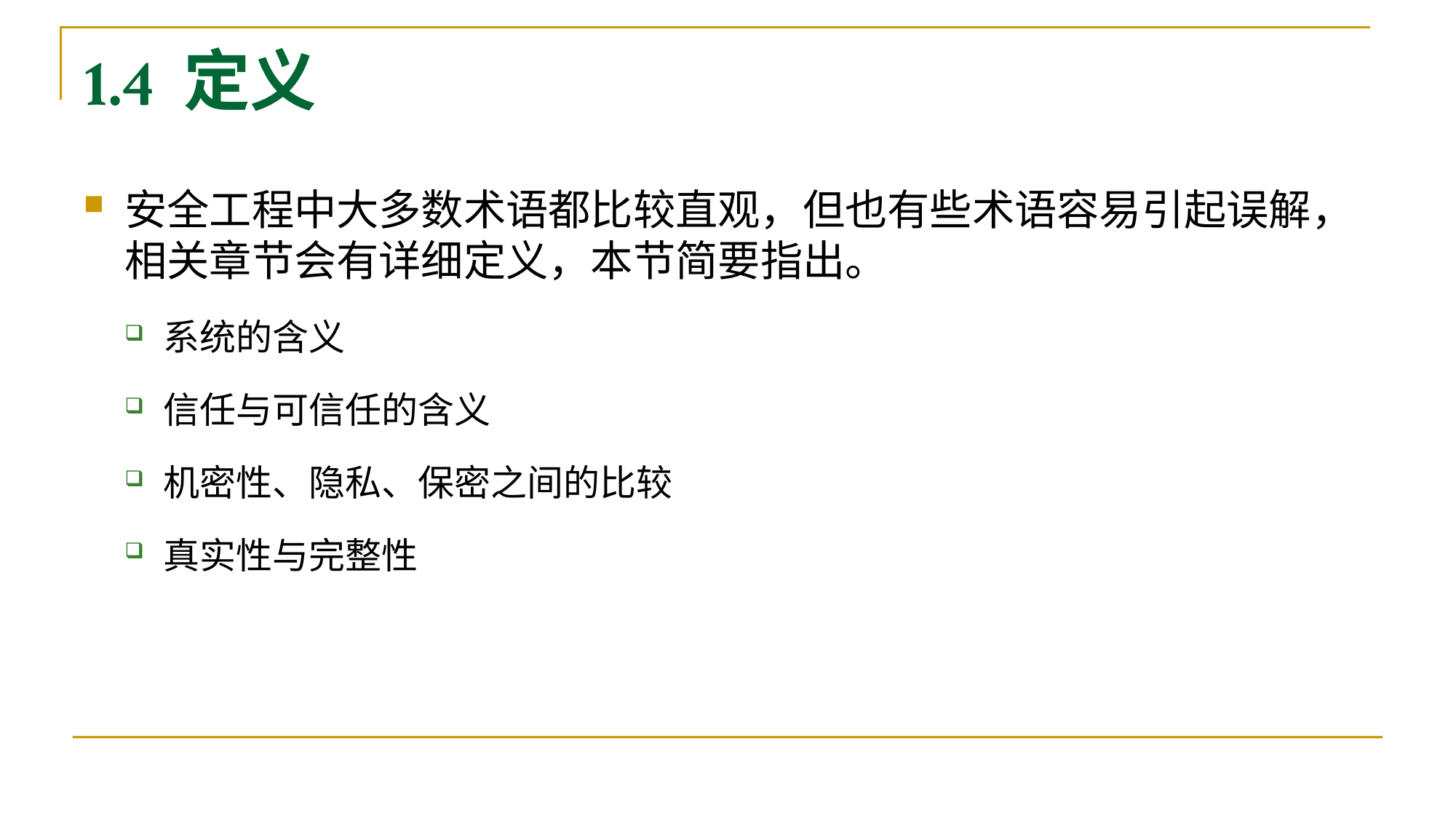

# 1.4 定义
安全工程中大多数术语都比较直观，但也有些术语容易引起误解，相关章节会有详细定义，本节简要指出。
系统的含义
信任与可信任的含义
机密性、隐私、保密之间的比较
真实性与完整性